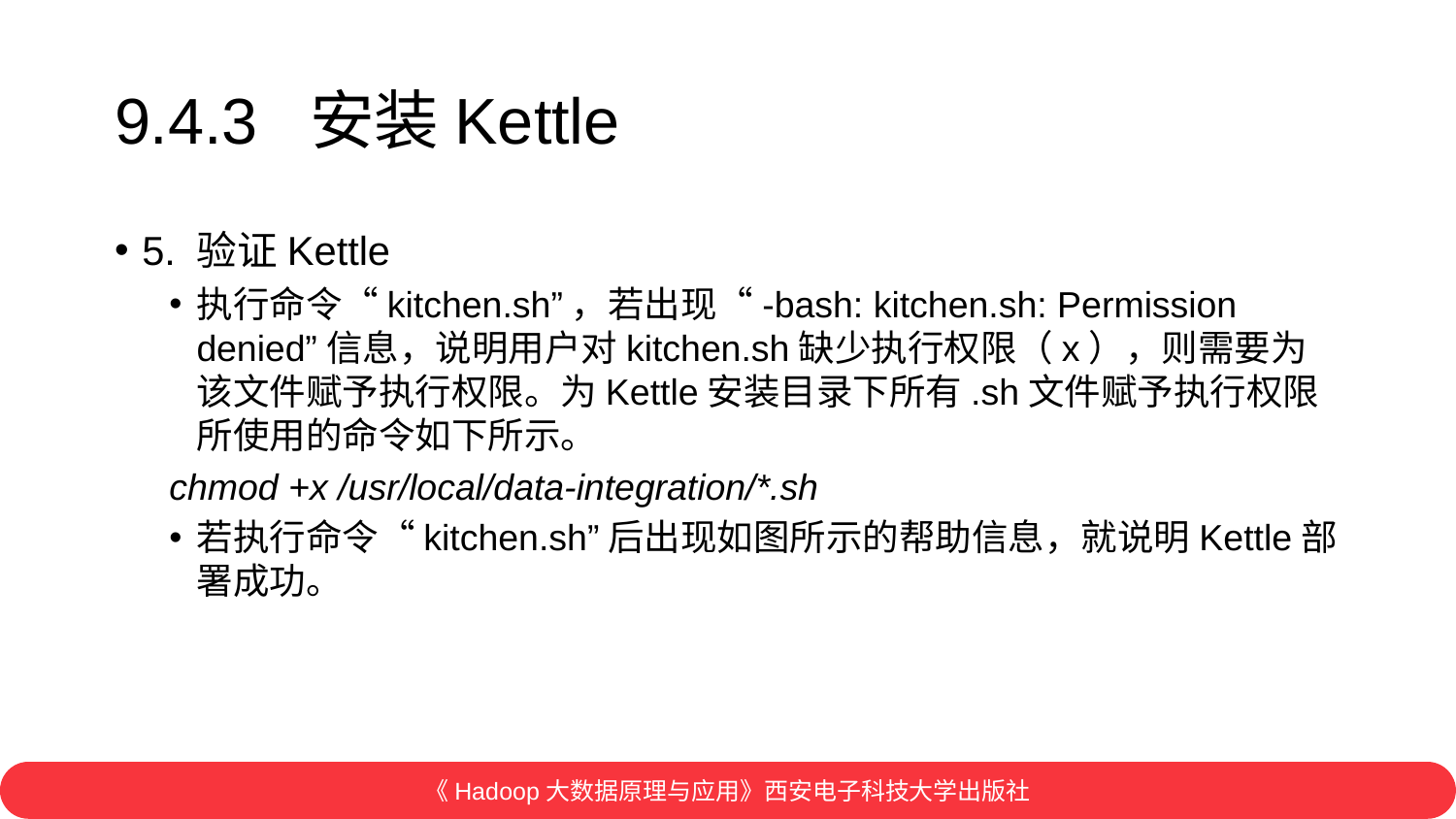

# 9.4.3  安装Kettle
5. 验证Kettle
执行命令“kitchen.sh”，若出现“-bash: kitchen.sh: Permission denied”信息，说明用户对kitchen.sh缺少执行权限（x），则需要为该文件赋予执行权限。为Kettle安装目录下所有.sh文件赋予执行权限所使用的命令如下所示。
chmod +x /usr/local/data-integration/*.sh
若执行命令“kitchen.sh”后出现如图所示的帮助信息，就说明Kettle部署成功。